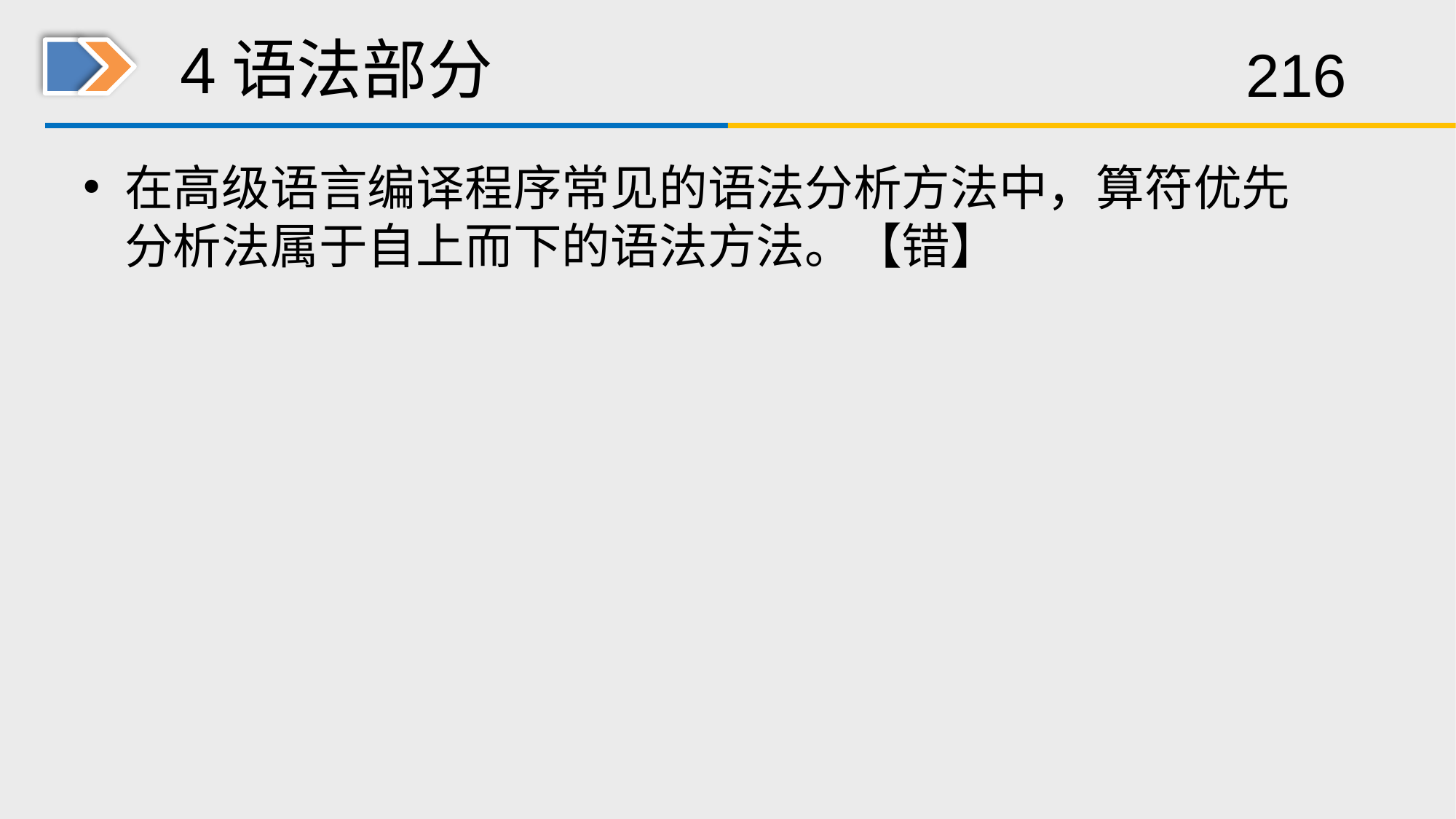

# 4语法部分
216
在高级语言编译程序常见的语法分析方法中，算符优先分析法属于自上而下的语法方法。【错】